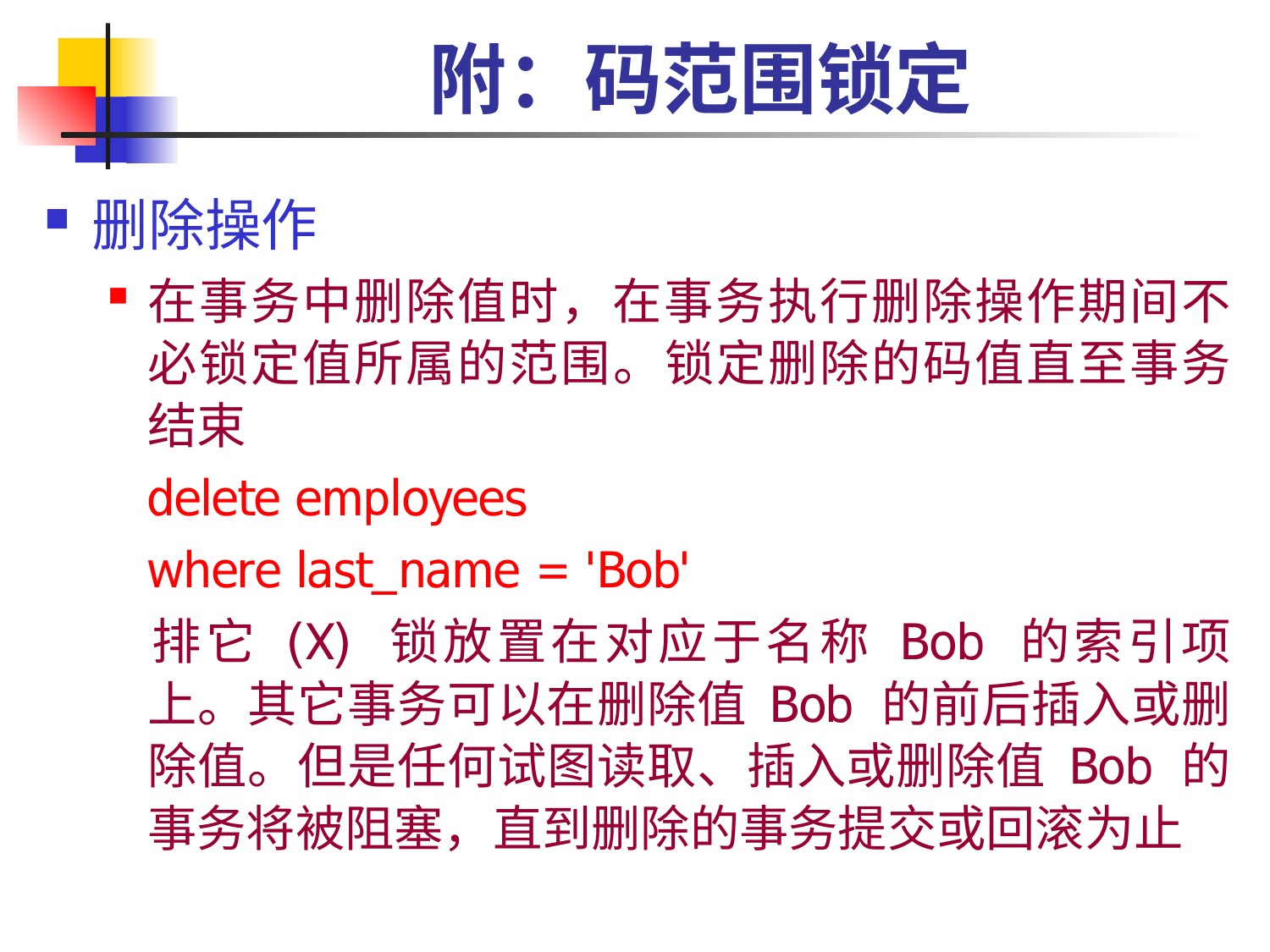

# 附：码范围锁定
删除操作
在事务中删除值时，在事务执行删除操作期间不必锁定值所属的范围。锁定删除的码值直至事务结束
	delete employees
	where last_name = 'Bob'
	排它 (X) 锁放置在对应于名称 Bob 的索引项上。其它事务可以在删除值 Bob 的前后插入或删除值。但是任何试图读取、插入或删除值 Bob 的事务将被阻塞，直到删除的事务提交或回滚为止